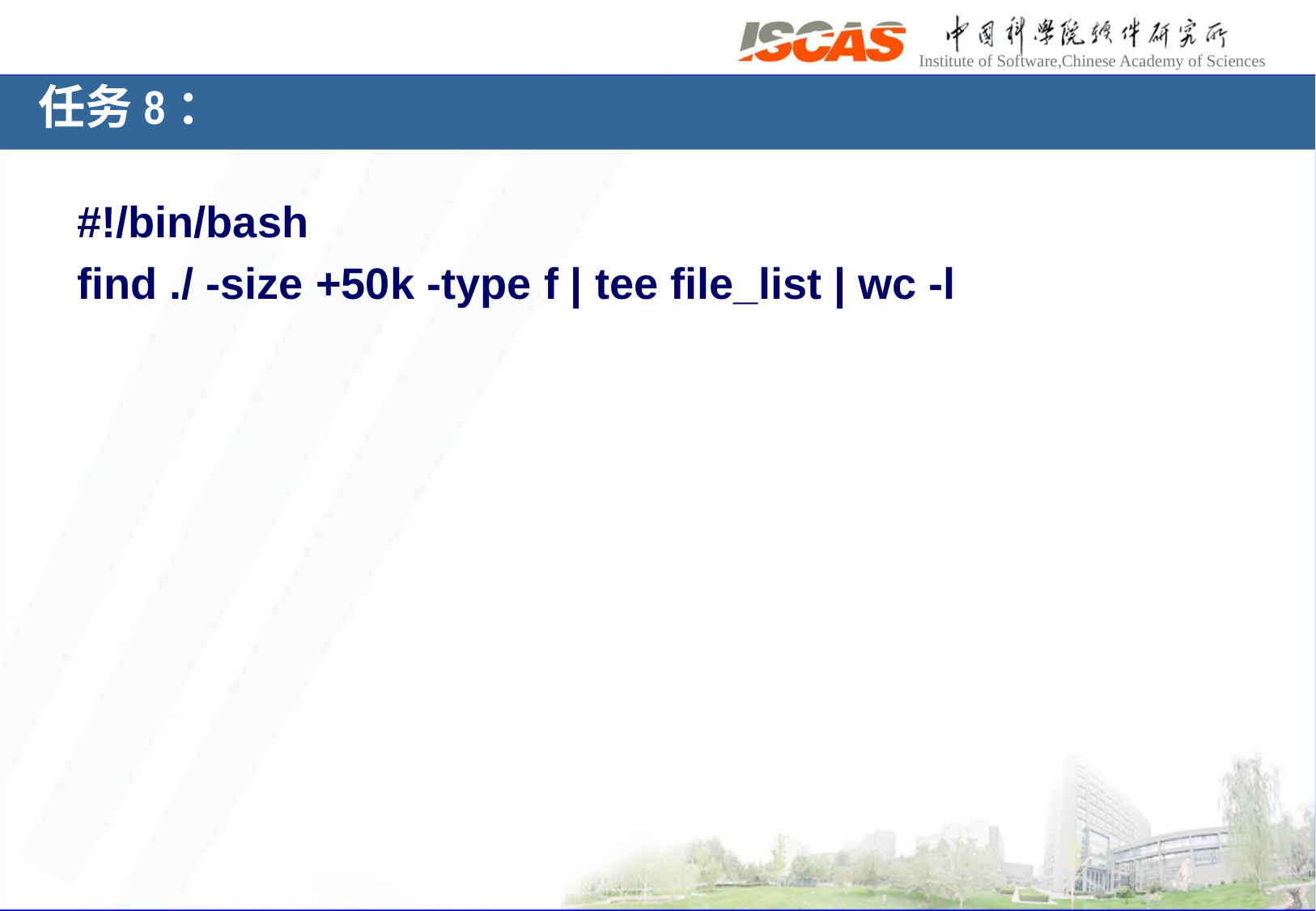

# 任务8：
#!/bin/bash
find ./ -size +50k -type f | tee file_list | wc -l